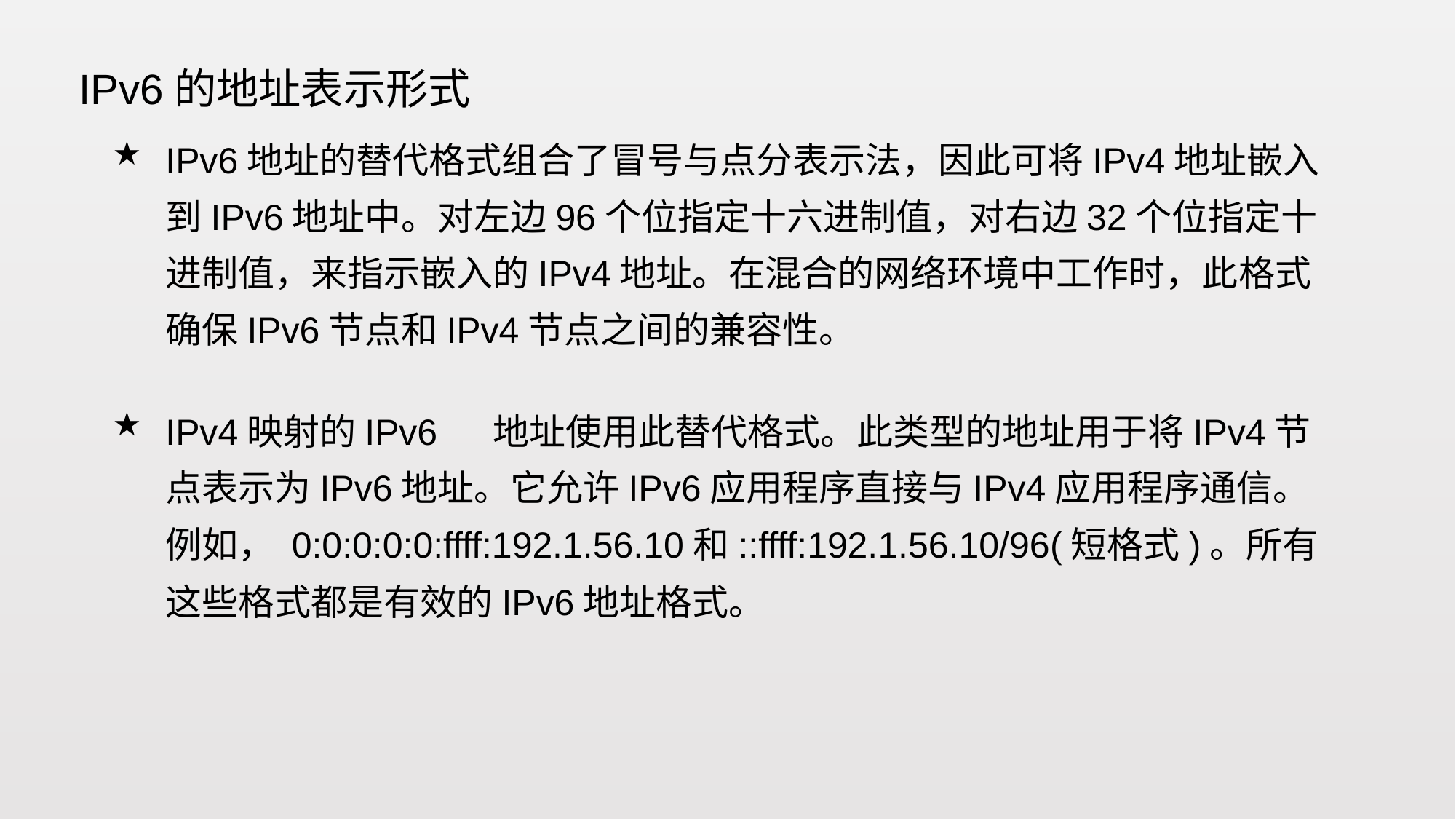

# IPv6的地址表示形式
IPv6地址的替代格式组合了冒号与点分表示法，因此可将IPv4地址嵌入到IPv6地址中。对左边96个位指定十六进制值，对右边32个位指定十进制值，来指示嵌入的IPv4地址。在混合的网络环境中工作时，此格式确保IPv6节点和IPv4节点之间的兼容性。
IPv4映射的IPv6	地址使用此替代格式。此类型的地址用于将IPv4节点表示为IPv6地址。它允许IPv6应用程序直接与IPv4应用程序通信。例如， 0:0:0:0:0:ffff:192.1.56.10和::ffff:192.1.56.10/96(短格式)。所有这些格式都是有效的IPv6地址格式。